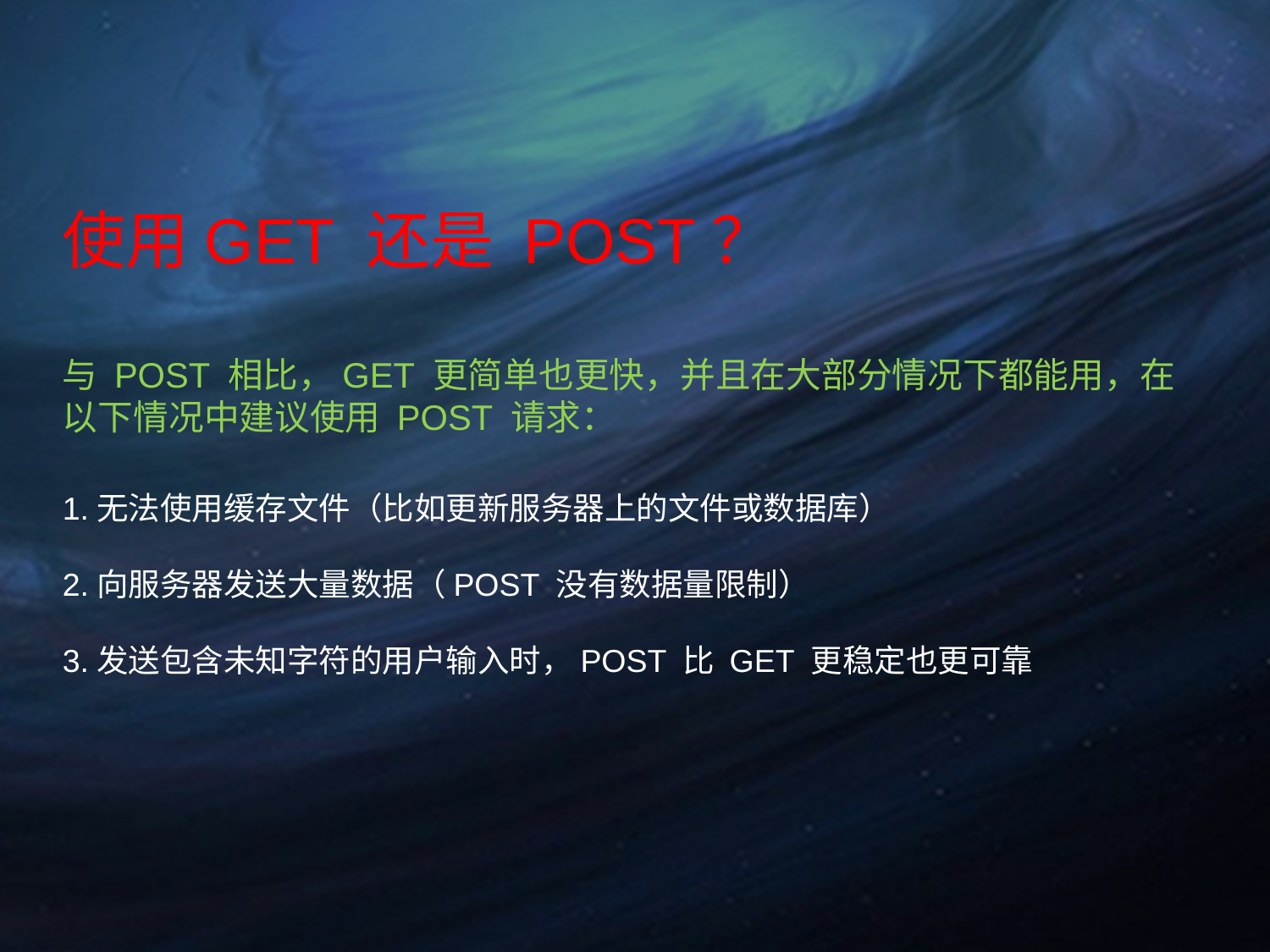

使用GET 还是 POST？

与 POST 相比，GET 更简单也更快，并且在大部分情况下都能用，在以下情况中建议使用 POST 请求：

1.无法使用缓存文件（比如更新服务器上的文件或数据库）

2.向服务器发送大量数据（POST 没有数据量限制）

3.发送包含未知字符的用户输入时，POST 比 GET 更稳定也更可靠